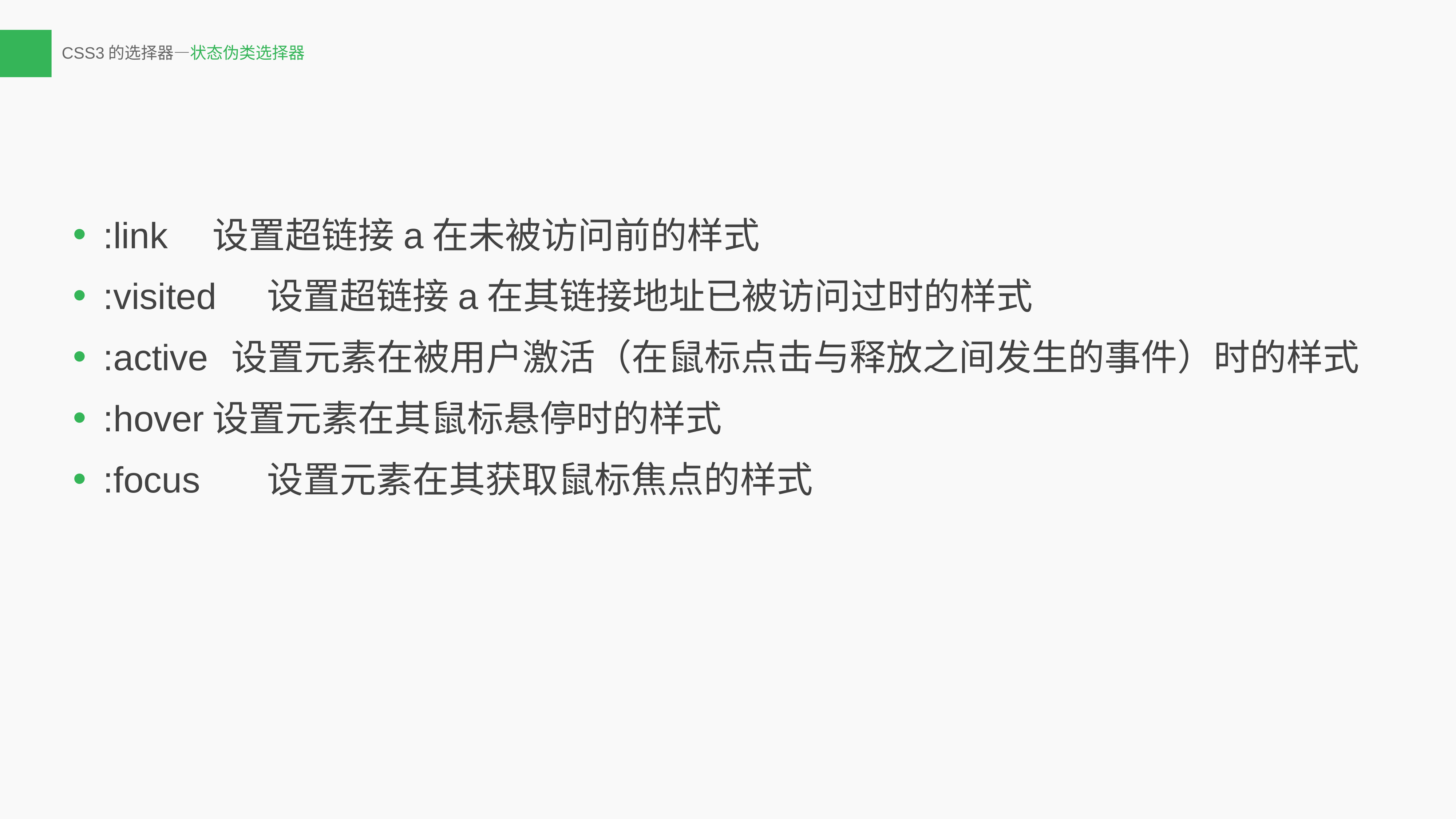

# CSS3的选择器—状态伪类选择器
:link	设置超链接a在未被访问前的样式
:visited	设置超链接a在其链接地址已被访问过时的样式
:active	 设置元素在被用户激活（在鼠标点击与释放之间发生的事件）时的样式
:hover	设置元素在其鼠标悬停时的样式
:focus		设置元素在其获取鼠标焦点的样式